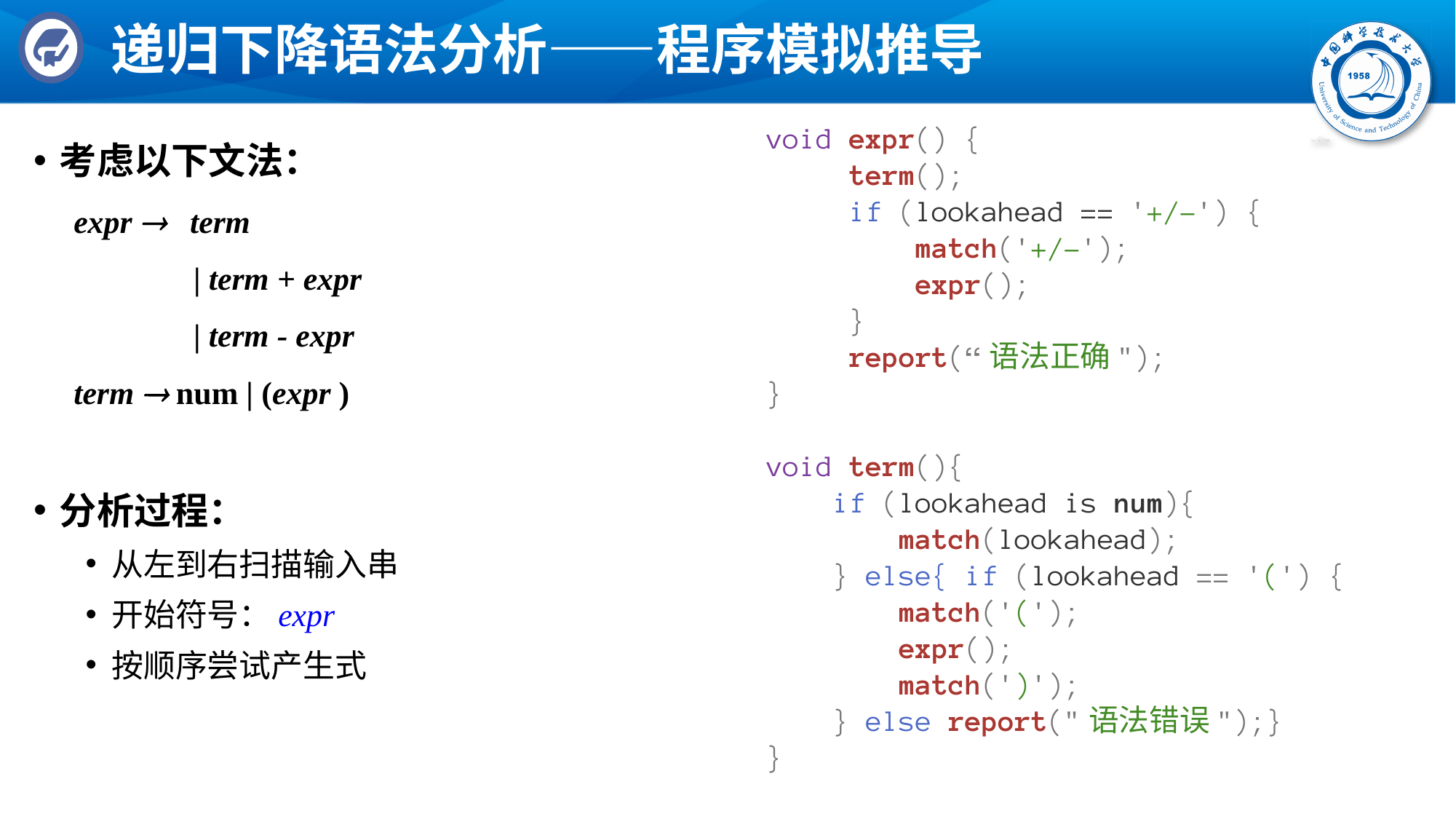

# 递归下降语法分析——程序模拟推导
void expr() {
     term();
     if (lookahead == '+/-') {
         match('+/-');
         expr();
     }
     report(“语法正确");
}

void term(){
    if (lookahead is num){
        match(lookahead);
    } else{ if (lookahead == '(') {
        match('(');
        expr();
        match(')');
    } else report("语法错误");}
}
考虑以下文法：
     expr →   term
                    | term + expr
                    | term - expr
     term → num | (expr )

分析过程：
从左到右扫描输入串
开始符号：expr
按顺序尝试产生式